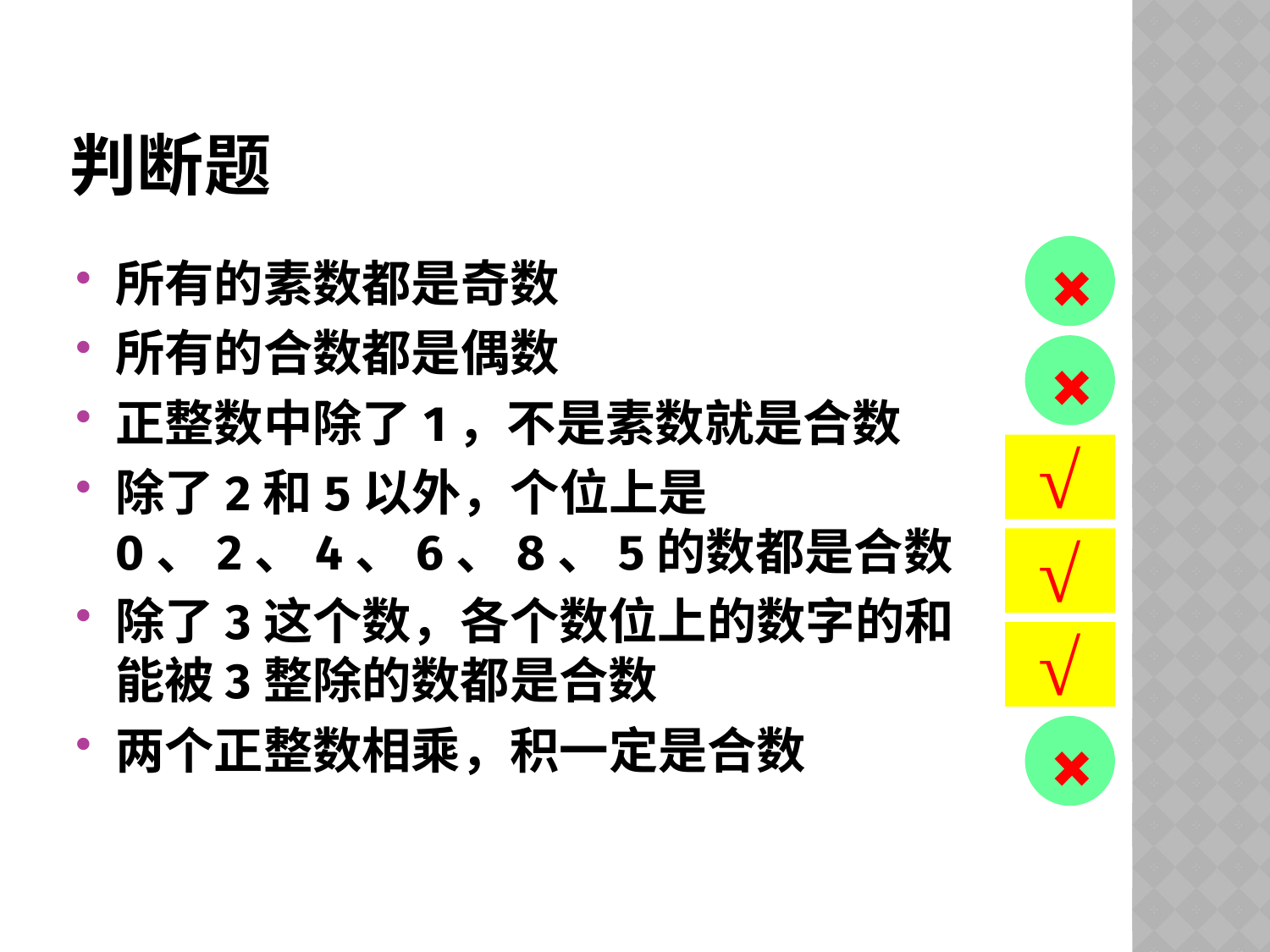

# 判断题
×
所有的素数都是奇数
所有的合数都是偶数
正整数中除了1，不是素数就是合数
除了2和5以外，个位上是0、2、4、6、8、5的数都是合数
除了3这个数，各个数位上的数字的和能被3整除的数都是合数
两个正整数相乘，积一定是合数
×
√
√
√
×